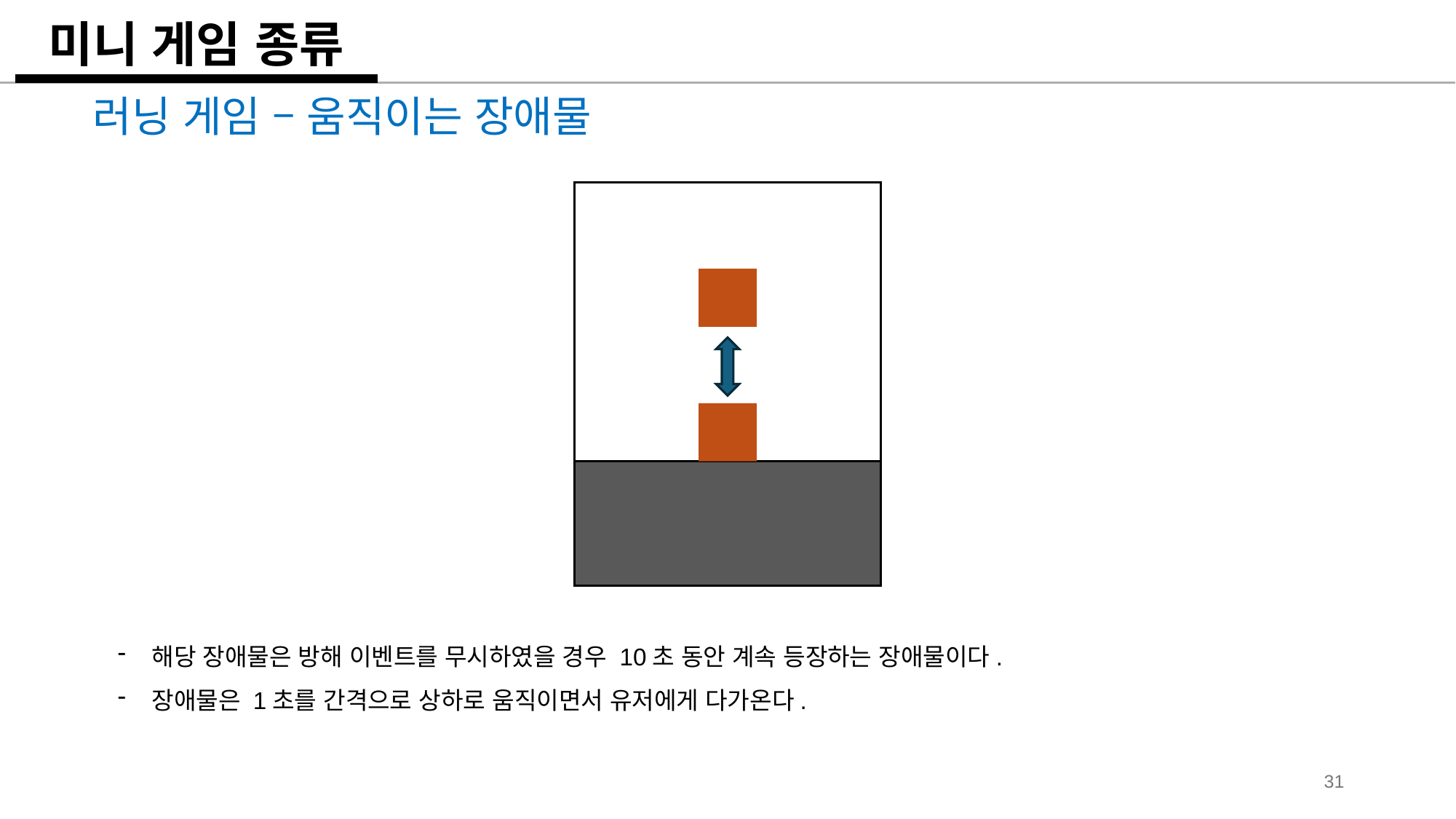

# 미니 게임 종류
러닝 게임 – 움직이는 장애물

해당 장애물은 방해 이벤트를 무시하였을 경우 10초 동안 계속 등장하는 장애물이다.
장애물은 1초를 간격으로 상하로 움직이면서 유저에게 다가온다.

31